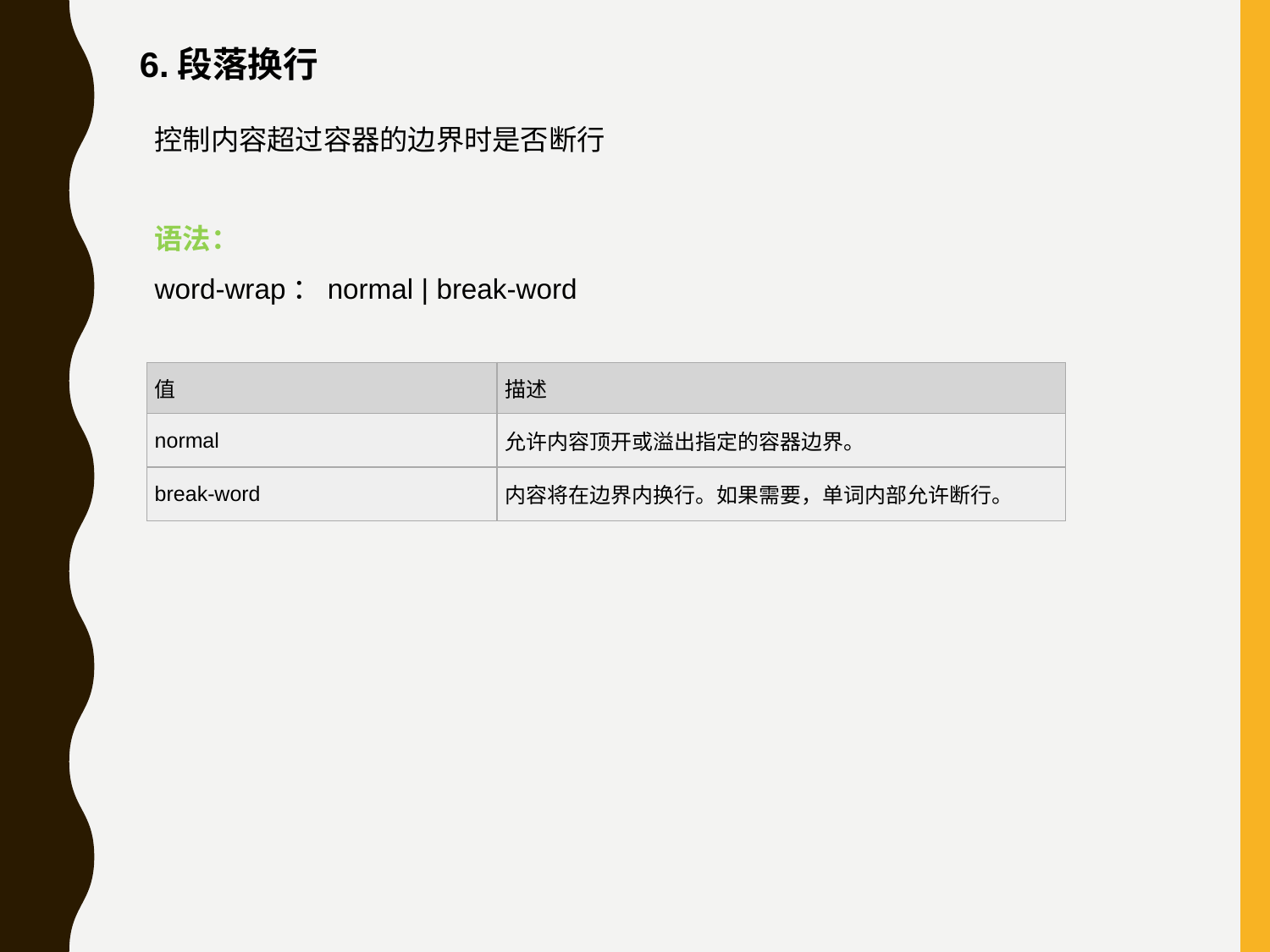

6.段落换行
控制内容超过容器的边界时是否断行

语法：
word-wrap：normal | break-word

| 值 | 描述 |
| --- | --- |
| normal | 允许内容顶开或溢出指定的容器边界。 |
| break-word | 内容将在边界内换行。如果需要，单词内部允许断行。 |